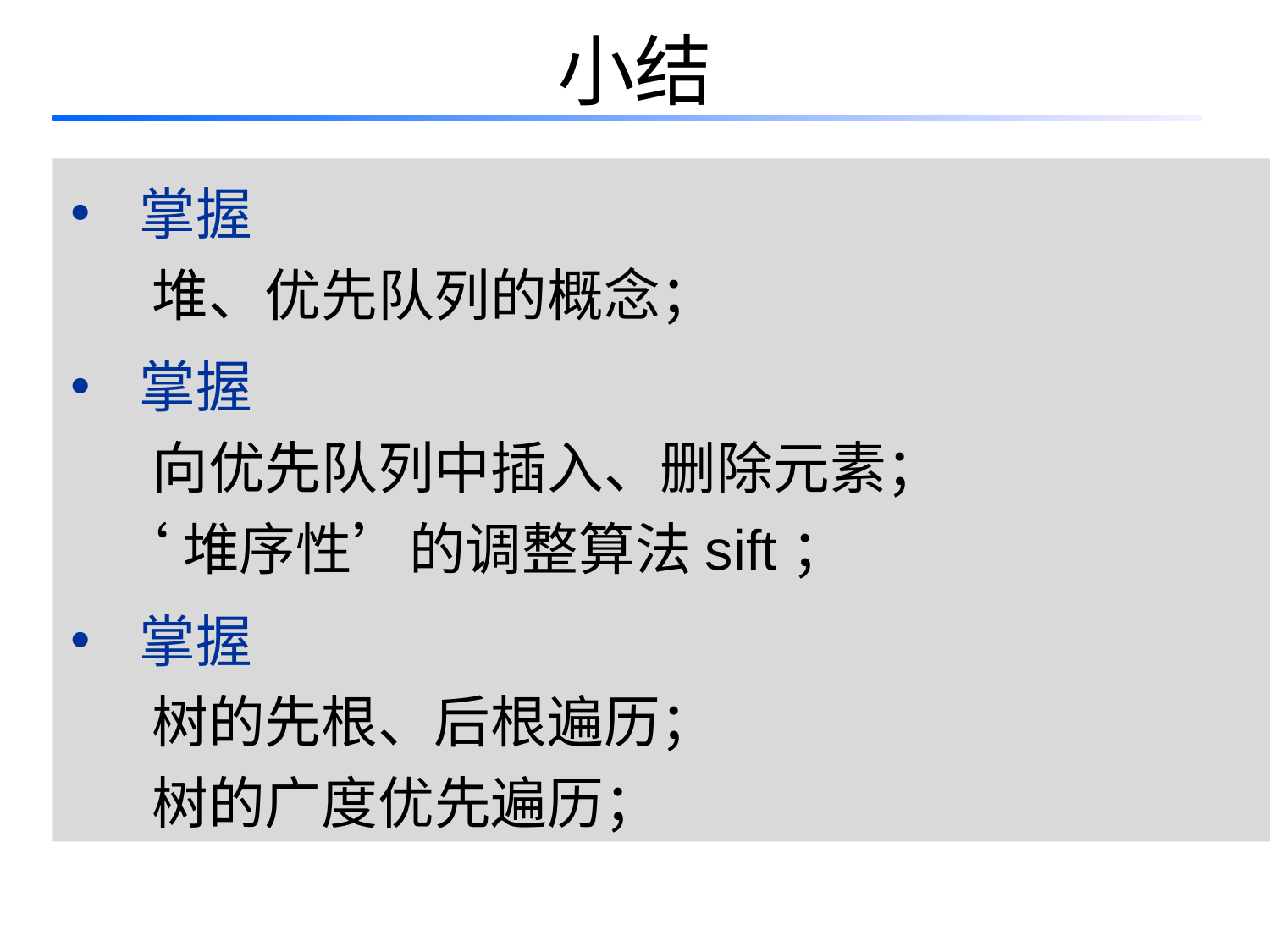

# 小结

  掌握
   堆、优先队列的概念；
  掌握
   向优先队列中插入、删除元素；
 ‘堆序性’的调整算法sift；
  掌握
   树的先根、后根遍历；
   树的广度优先遍历；